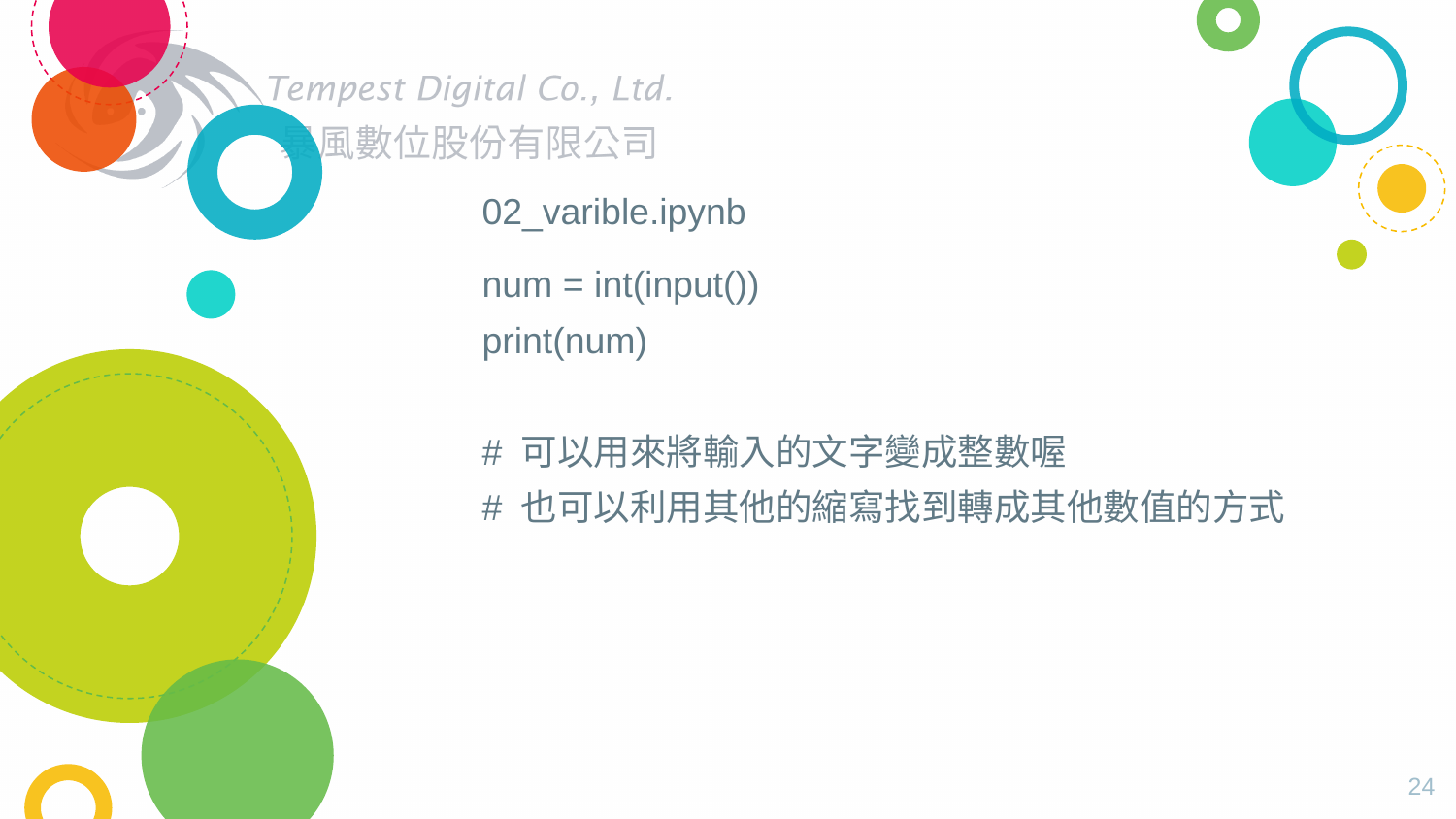

# 02_varible.ipynb
num = int(input())
print(num)

# 可以用來將輸入的文字變成整數喔
# 也可以利用其他的縮寫找到轉成其他數值的方式
24